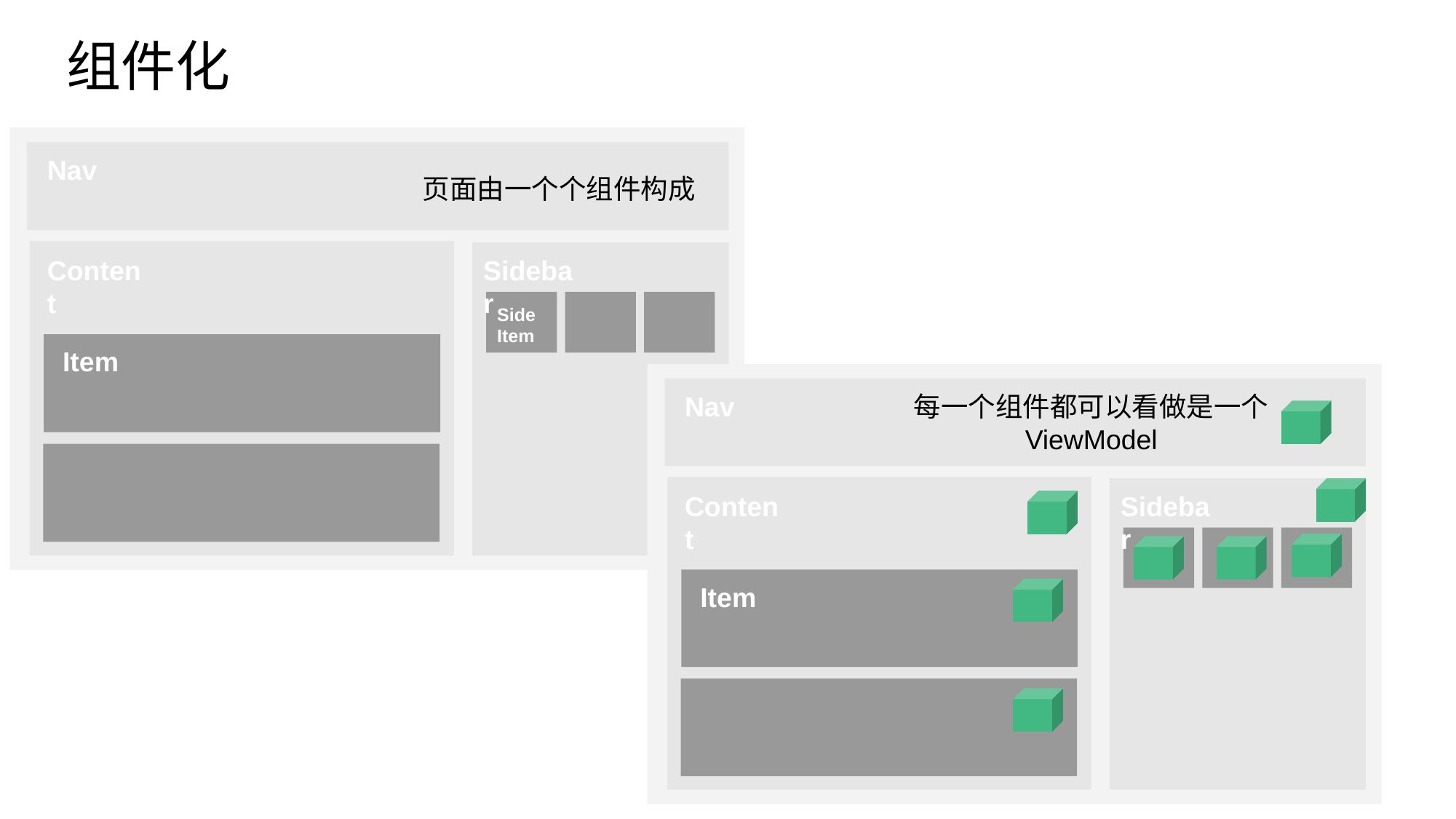

# 组件化

Nav

Content

Sidebar

Side
Item

Item

页面由一个个组件构成

Nav

Content

Sidebar

Item

每一个组件都可以看做是一个
ViewModel